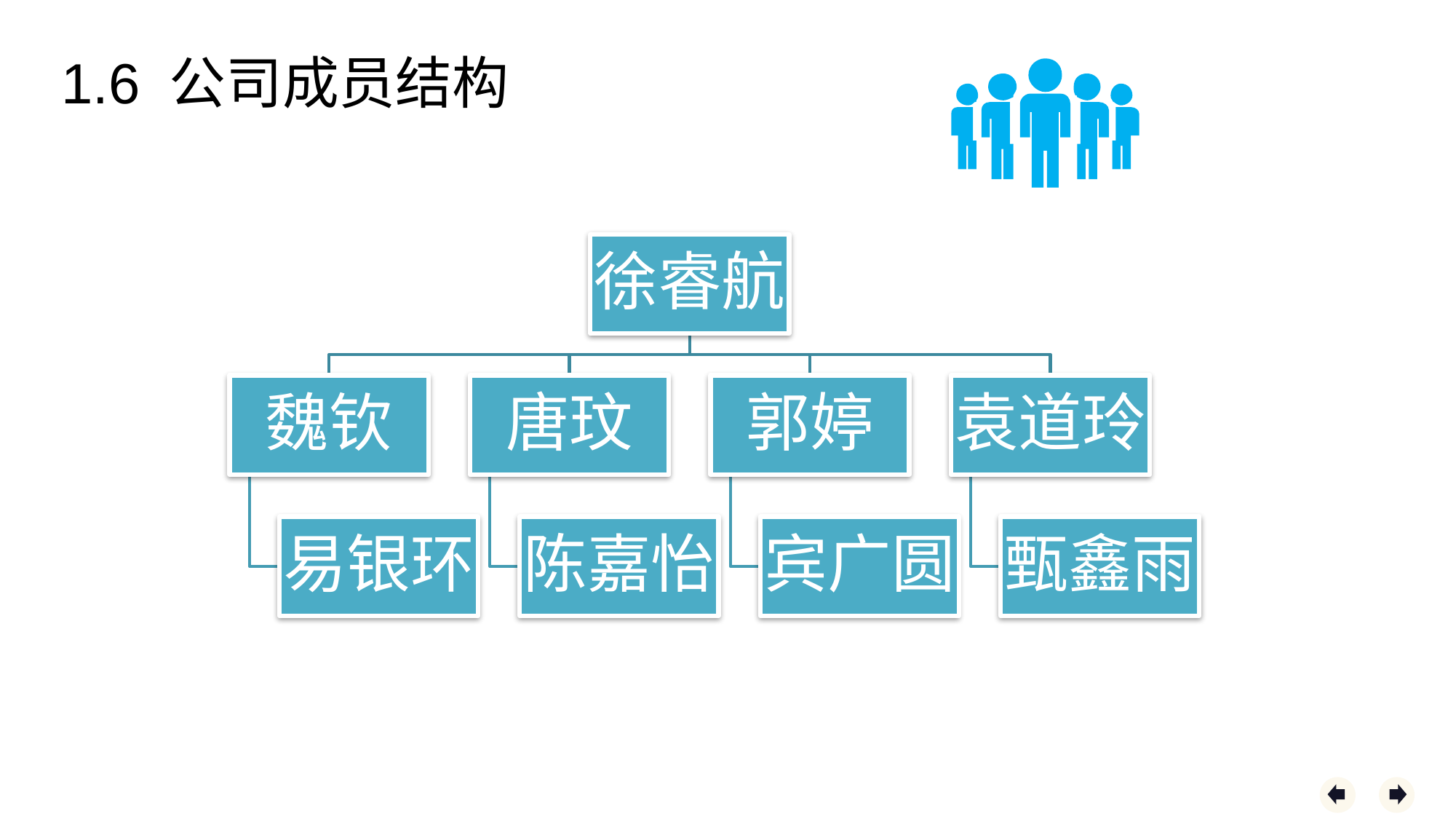

1.6 公司成员结构

徐睿航
魏钦
易银环
唐玟
陈嘉怡
郭婷
宾广圆
袁道玲
甄鑫雨
Part 1